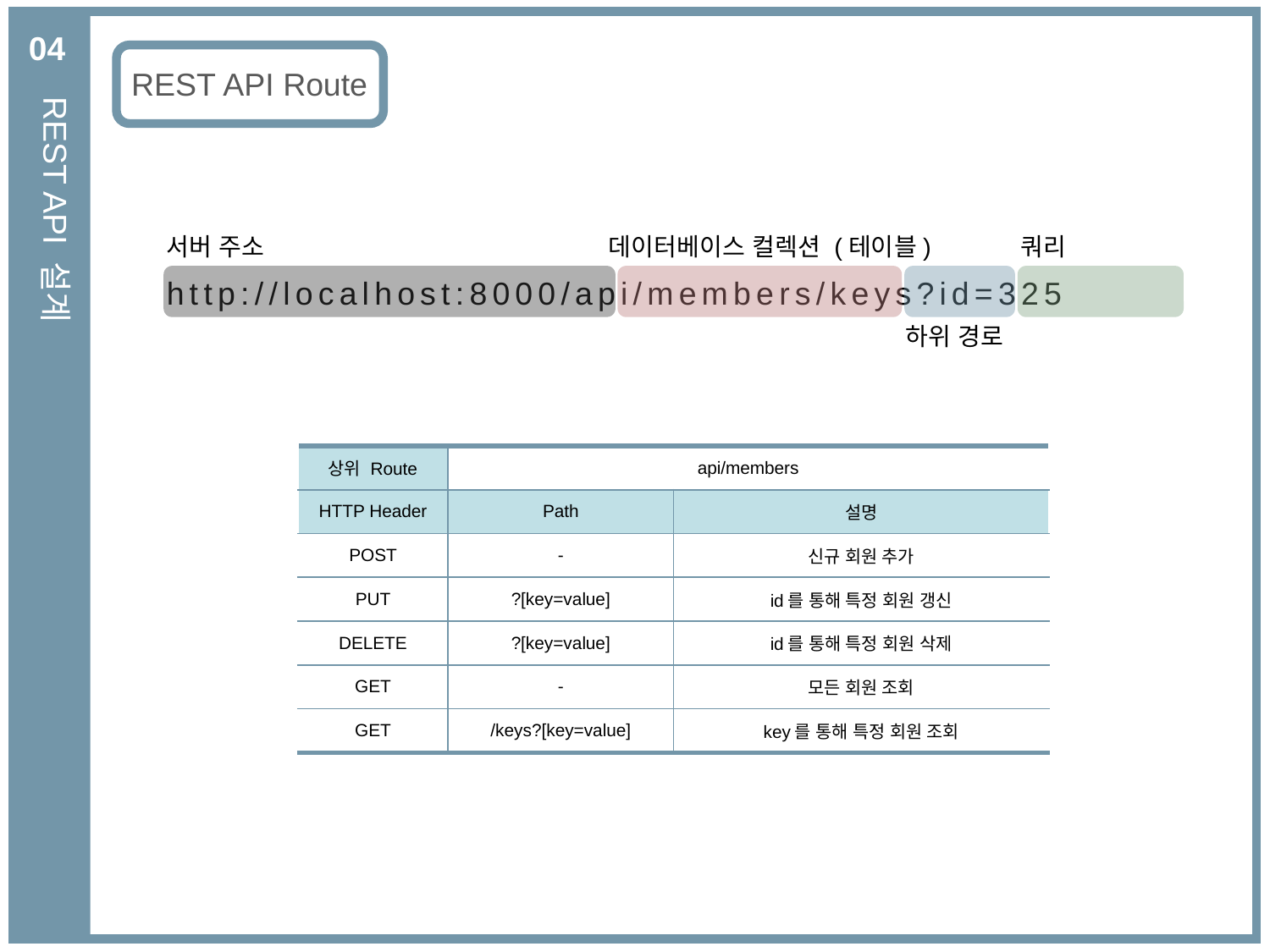

04
REST API 설계

REST API Route
서버 주소
데이터베이스 컬렉션 (테이블)
쿼리

http://localhost:8000/api/members/keys?id=325
하위 경로
| 상위 Route | api/members |  |
| --- | --- | --- |
| HTTP Header | Path | 설명 |
| POST | - | 신규 회원 추가 |
| PUT | ?[key=value] | id를 통해 특정 회원 갱신 |
| DELETE | ?[key=value] | id를 통해 특정 회원 삭제 |
| GET | - | 모든 회원 조회 |
| GET | /keys?[key=value] | key를 통해 특정 회원 조회 |